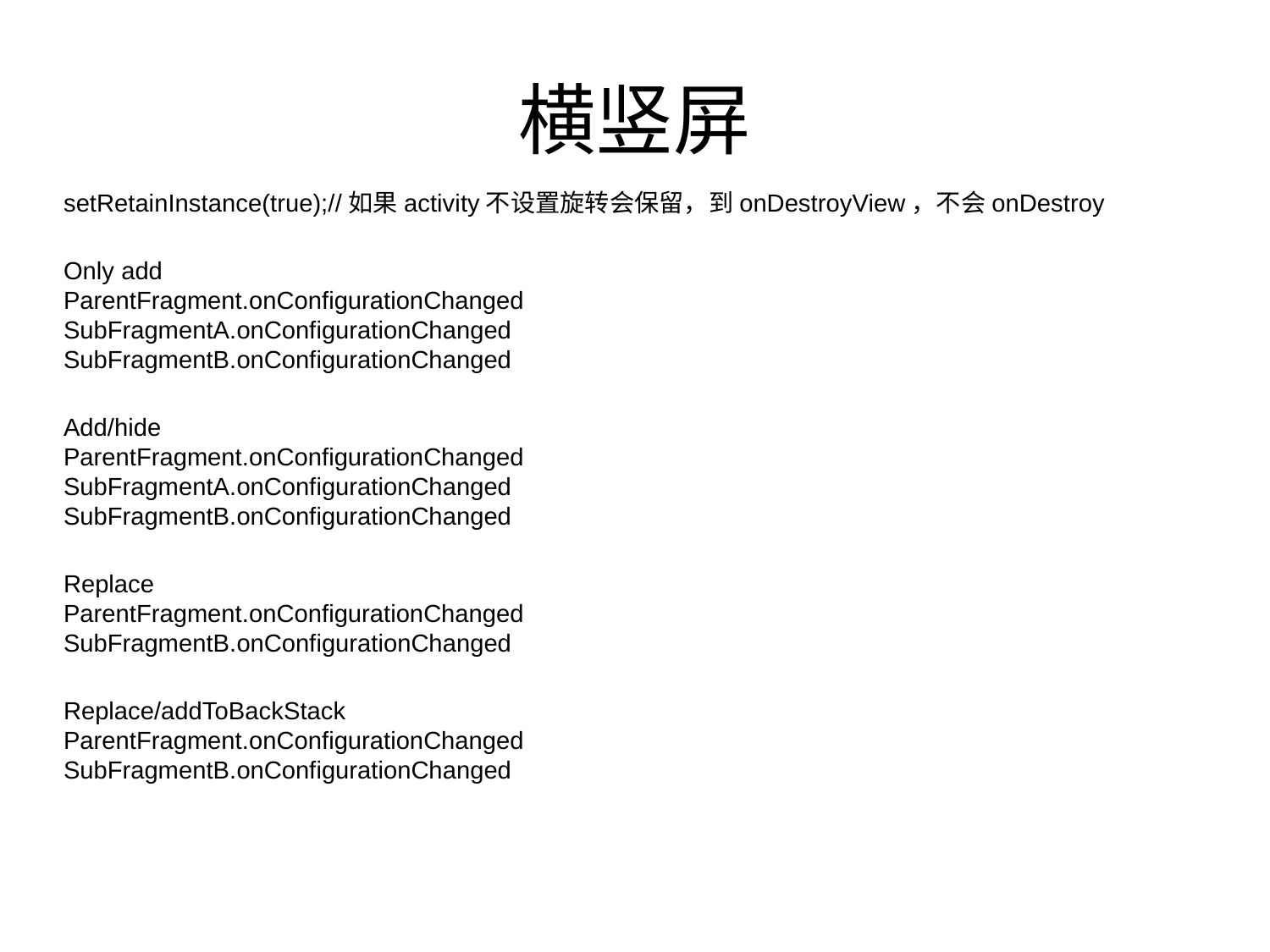

横竖屏
setRetainInstance(true);//如果activity不设置旋转会保留，到onDestroyView，不会onDestroy

Only add
ParentFragment.onConfigurationChanged
SubFragmentA.onConfigurationChanged
SubFragmentB.onConfigurationChanged

Add/hide
ParentFragment.onConfigurationChanged
SubFragmentA.onConfigurationChanged
SubFragmentB.onConfigurationChanged

Replace
ParentFragment.onConfigurationChanged
SubFragmentB.onConfigurationChanged

Replace/addToBackStack
ParentFragment.onConfigurationChanged
SubFragmentB.onConfigurationChanged